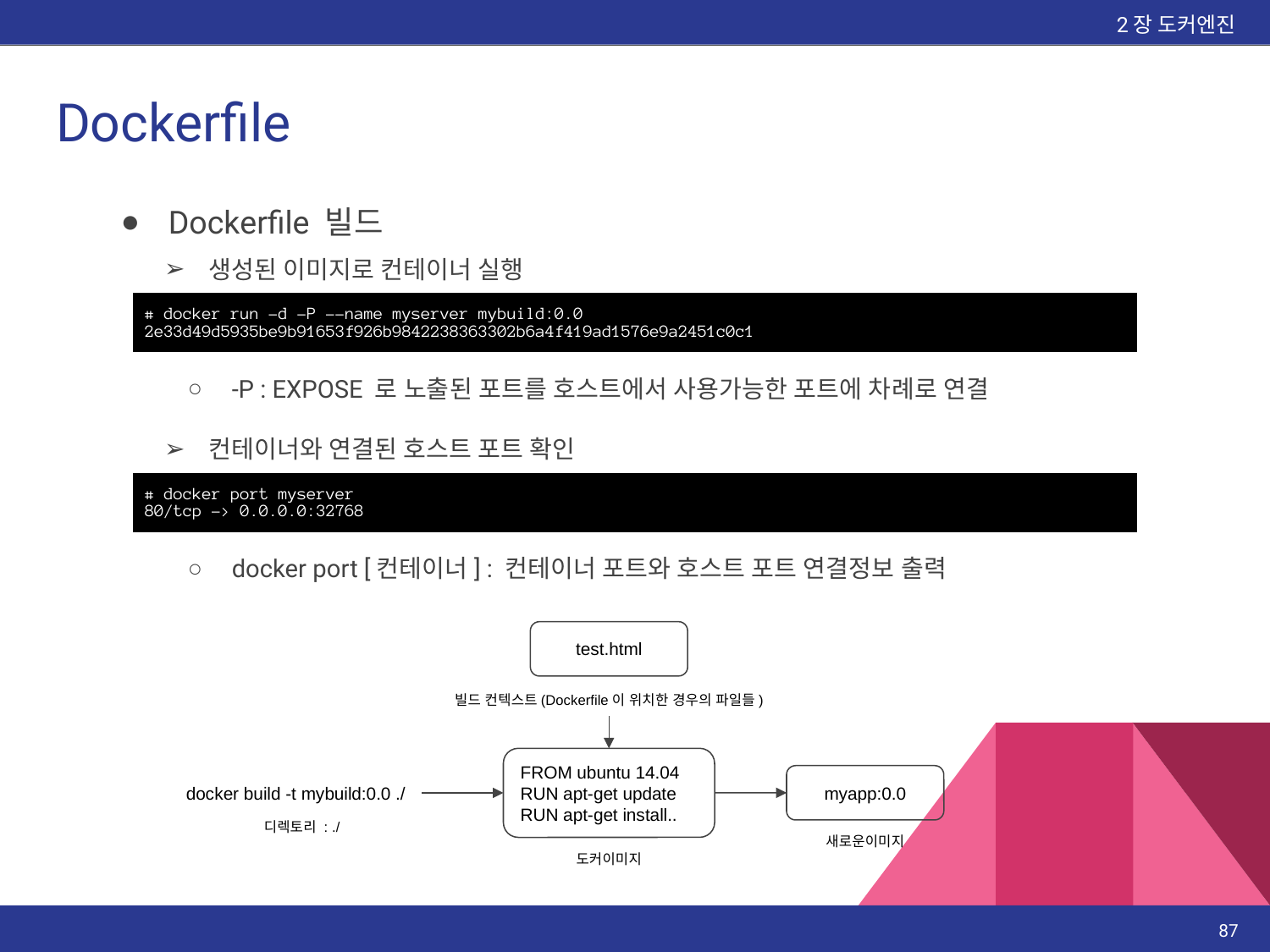

2장 도커엔진
# Dockerfile
Dockerfile 빌드
생성된 이미지로 컨테이너 실행

| # docker run -d -P --name myserver mybuild:0.0 2e33d49d5935be9b91653f926b9842238363302b6a4f419ad1576e9a2451c0c1 |
| --- |
-P : EXPOSE 로 노출된 포트를 호스트에서 사용가능한 포트에 차례로 연결
컨테이너와 연결된 호스트 포트 확인

| # docker port myserver 80/tcp -> 0.0.0.0:32768 |
| --- |
docker port [컨테이너] : 컨테이너 포트와 호스트 포트 연결정보 출력
test.html
빌드 컨텍스트(Dockerfile이 위치한 경우의 파일들)
FROM ubuntu 14.04
RUN apt-get update
RUN apt-get install..
myapp:0.0
docker build -t mybuild:0.0 ./
새로운이미지
도커이미지
디렉토리 : ./
87